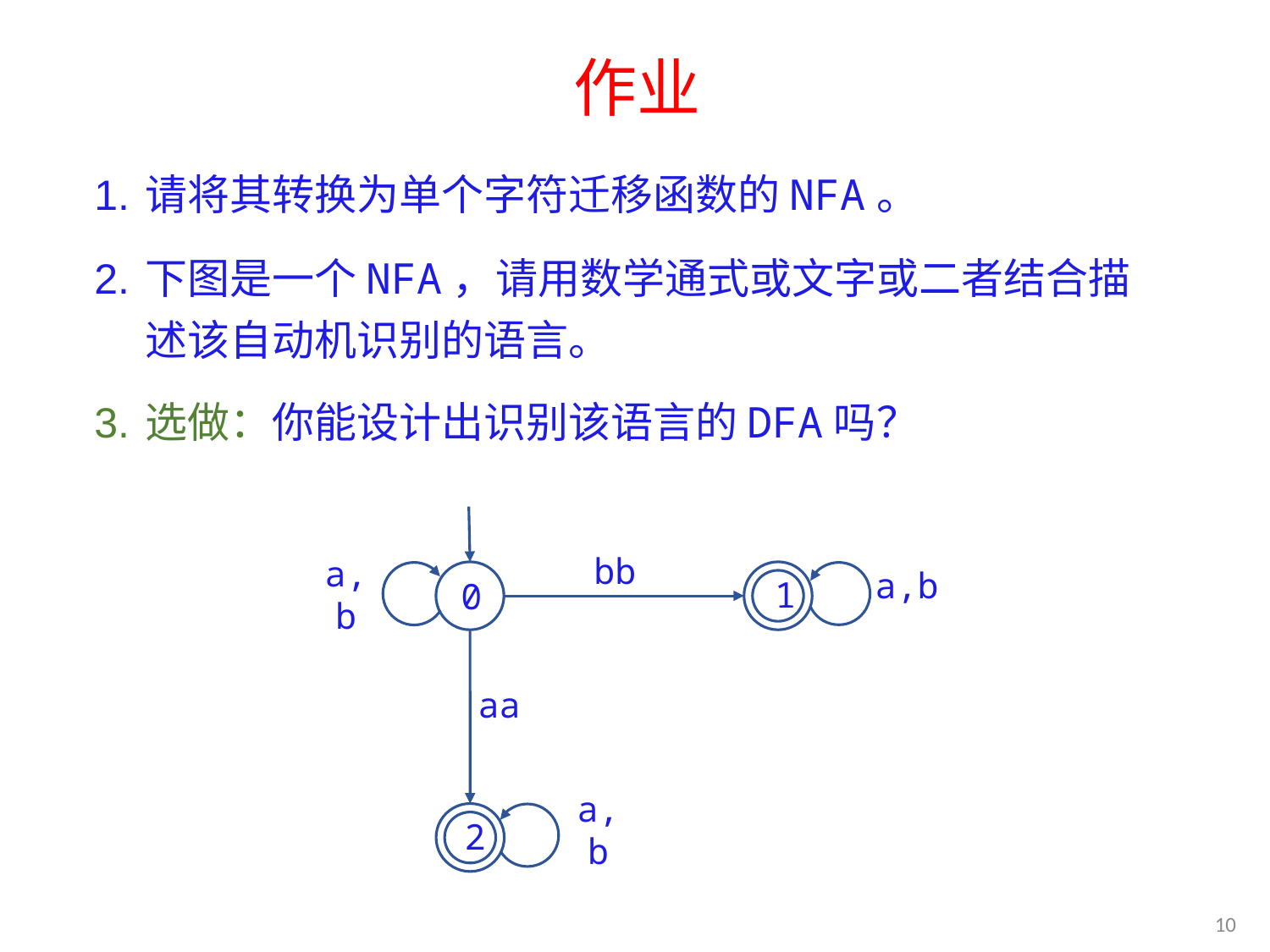

# 作业
请将其转换为单个字符迁移函数的NFA。
下图是一个NFA，请用数学通式或文字或二者结合描述该自动机识别的语言。
选做：你能设计出识别该语言的DFA吗？
bb
a,b
0

a,b
1
a,b

2
aa
10